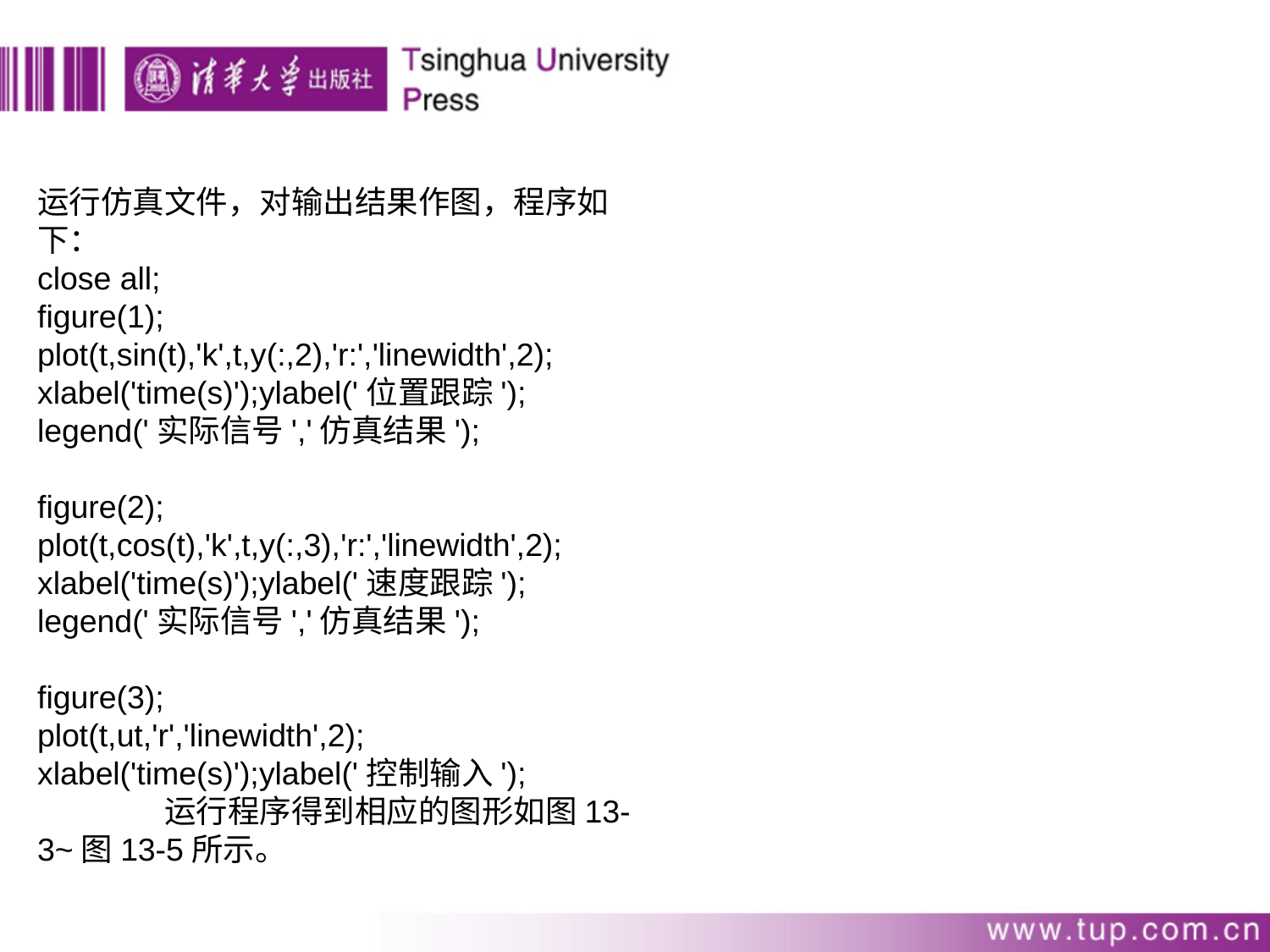

运行仿真文件，对输出结果作图，程序如下：
close all;
figure(1);
plot(t,sin(t),'k',t,y(:,2),'r:','linewidth',2);
xlabel('time(s)');ylabel('位置跟踪');
legend('实际信号','仿真结果');

figure(2);
plot(t,cos(t),'k',t,y(:,3),'r:','linewidth',2);
xlabel('time(s)');ylabel('速度跟踪');
legend('实际信号','仿真结果');

figure(3);
plot(t,ut,'r','linewidth',2);
xlabel('time(s)');ylabel('控制输入');
	运行程序得到相应的图形如图13-3~图13-5所示。